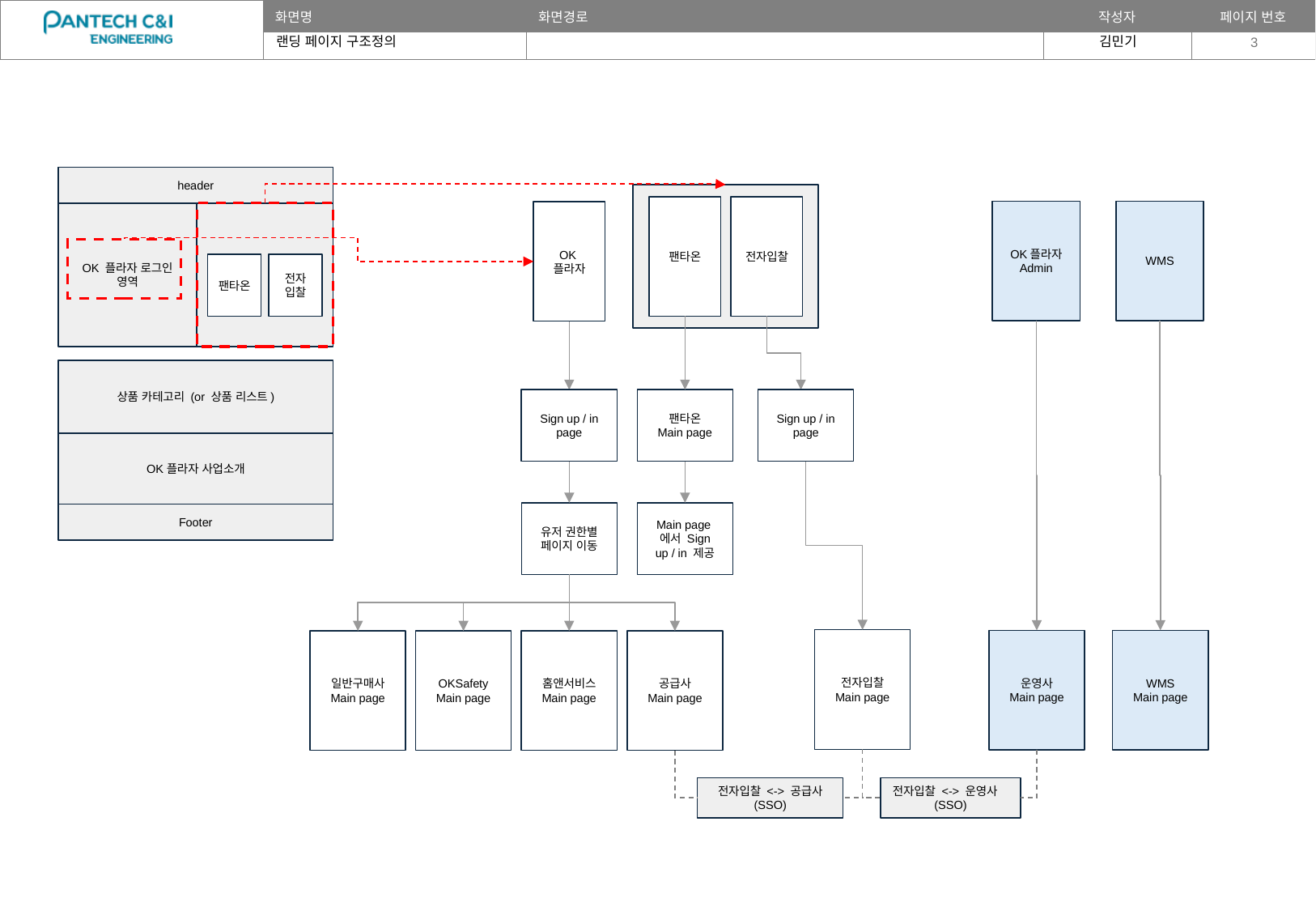

랜딩 페이지 구조정의
3
header

팬타온
전자입찰
OK플라자 Admin
WMS
OK플라자
OK 플라자 로그인 영역

팬타온
전자입찰
상품 카테고리 (or 상품 리스트)
Sign up / in
page
팬타온
Main page
Sign up / in
page
OK플라자 사업소개
유저 권한별 페이지 이동
Main page에서 Sign up / in 제공
Footer
전자입찰
Main page
운영사
Main page
WMS
Main page
OKSafety
Main page
홈앤서비스
Main page
공급사
Main page
일반구매사
Main page
전자입찰 <-> 운영사
(SSO)
전자입찰 <-> 공급사
(SSO)